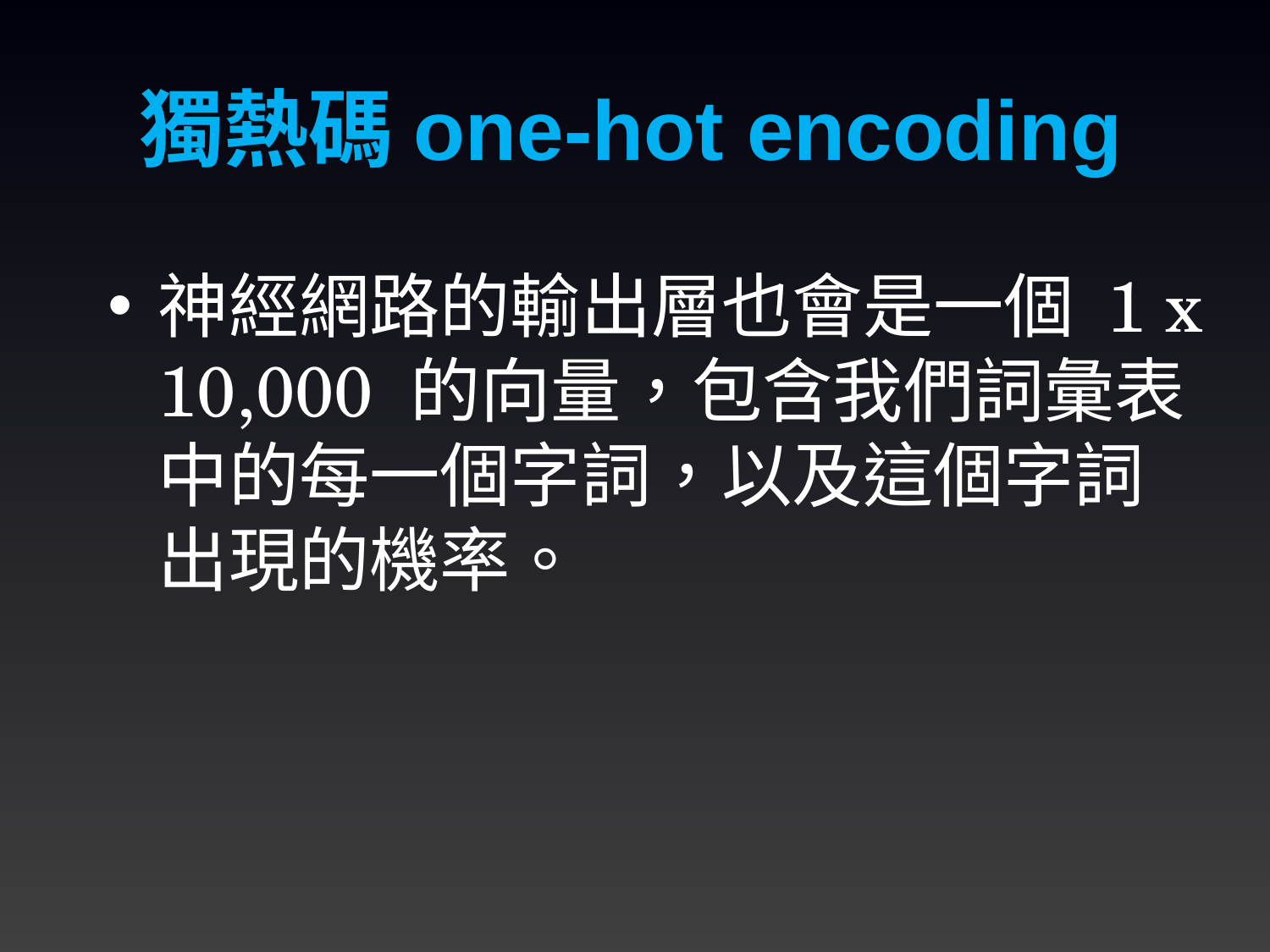

獨熱碼one-hot encoding
神經網路的輸出層也會是一個 1 x 10,000 的向量，包含我們詞彙表中的每一個字詞，以及這個字詞出現的機率。